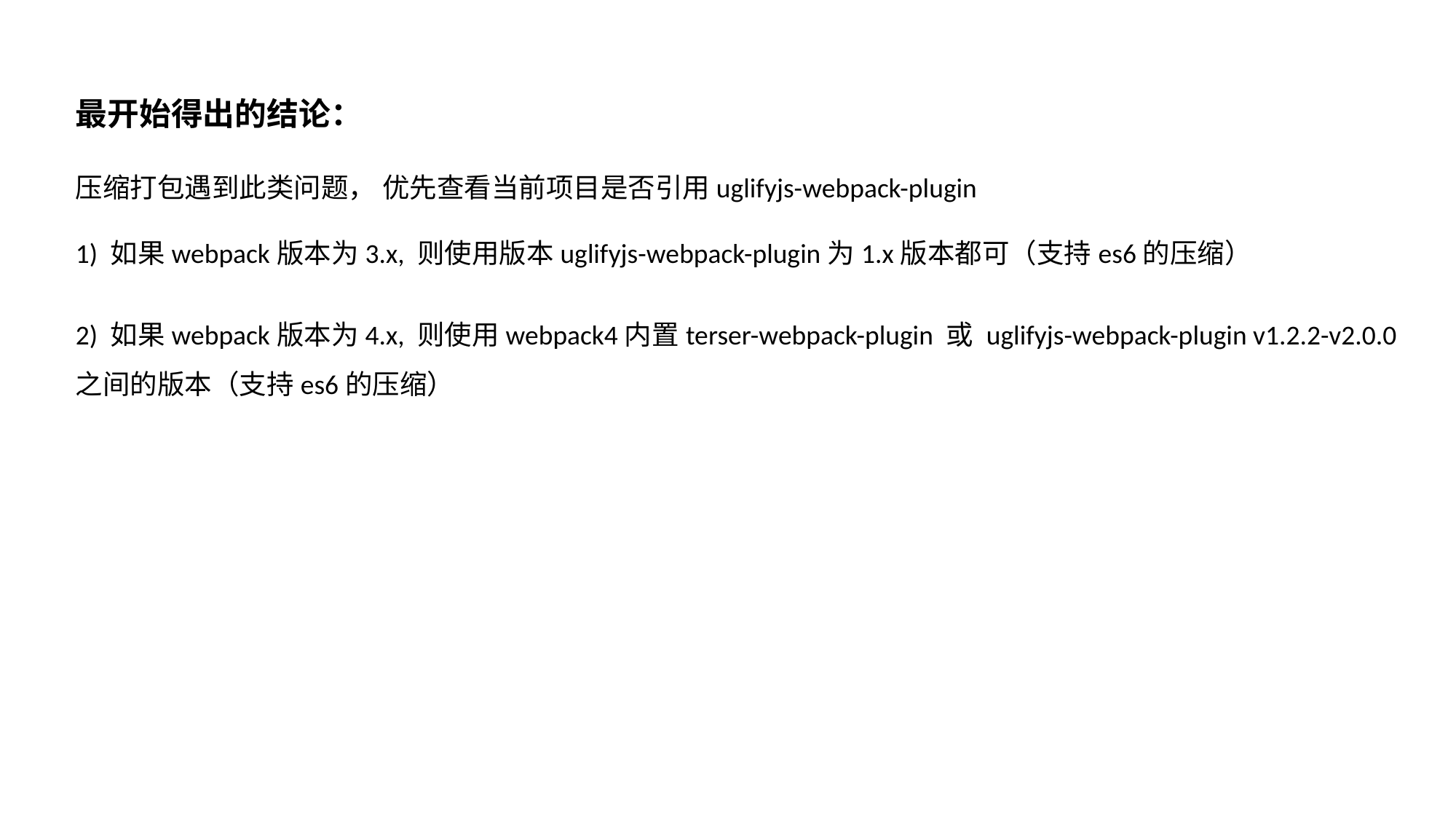

最开始得出的结论：

压缩打包遇到此类问题， 优先查看当前项目是否引用uglifyjs-webpack-plugin

1) 如果webpack版本为3.x, 则使用版本uglifyjs-webpack-plugin为1.x版本都可（支持es6的压缩）

2) 如果webpack版本为4.x, 则使用webpack4内置terser-webpack-plugin 或 uglifyjs-webpack-plugin v1.2.2-v2.0.0之间的版本（支持es6的压缩）